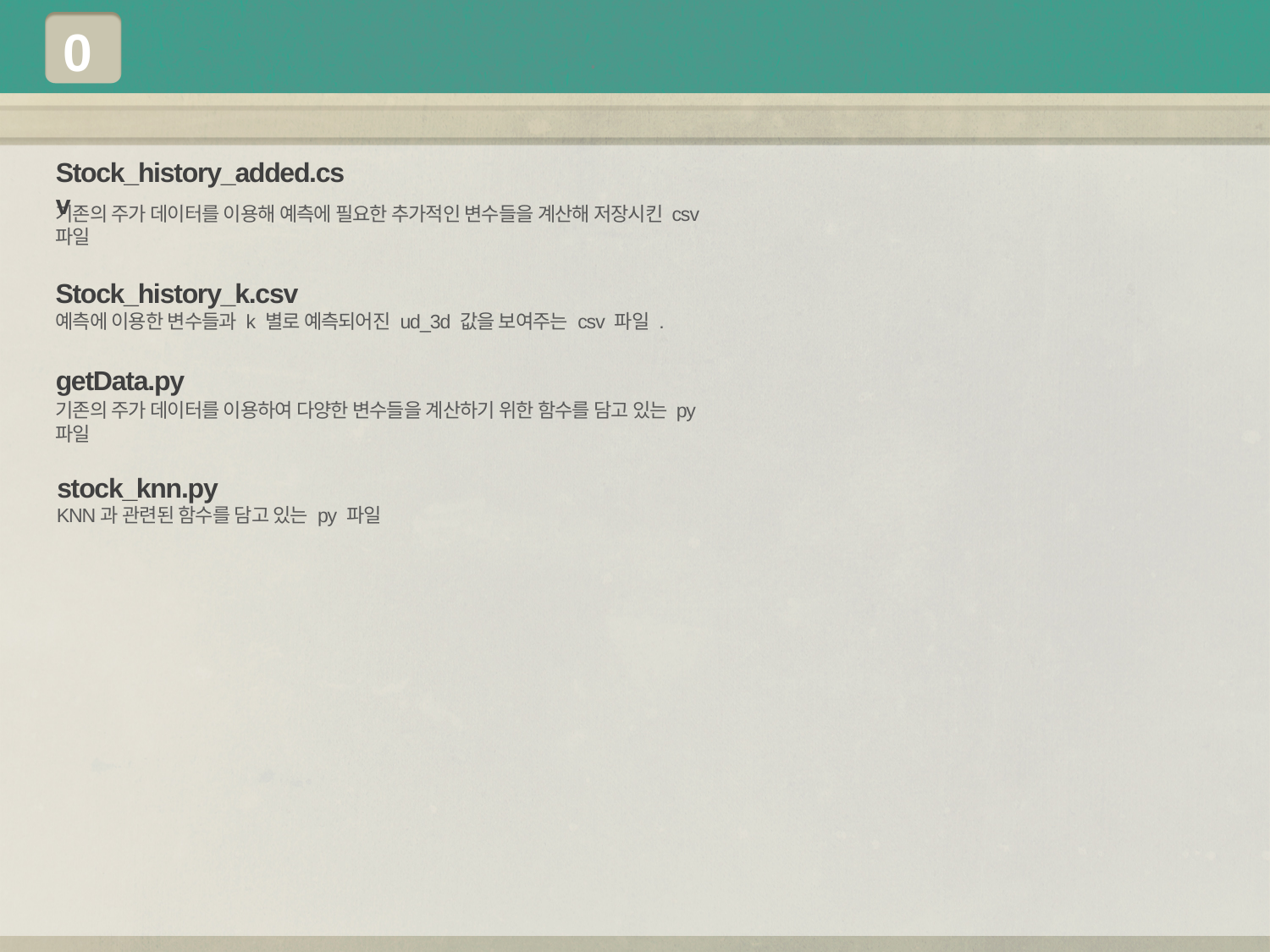

0
제출 파일 설명
Stock_history_added.csv
기존의 주가 데이터를 이용해 예측에 필요한 추가적인 변수들을 계산해 저장시킨 csv 파일
Stock_history_k.csv
예측에 이용한 변수들과 k 별로 예측되어진 ud_3d 값을 보여주는 csv 파일 .
getData.py
기존의 주가 데이터를 이용하여 다양한 변수들을 계산하기 위한 함수를 담고 있는 py 파일
stock_knn.py
KNN과 관련된 함수를 담고 있는 py 파일